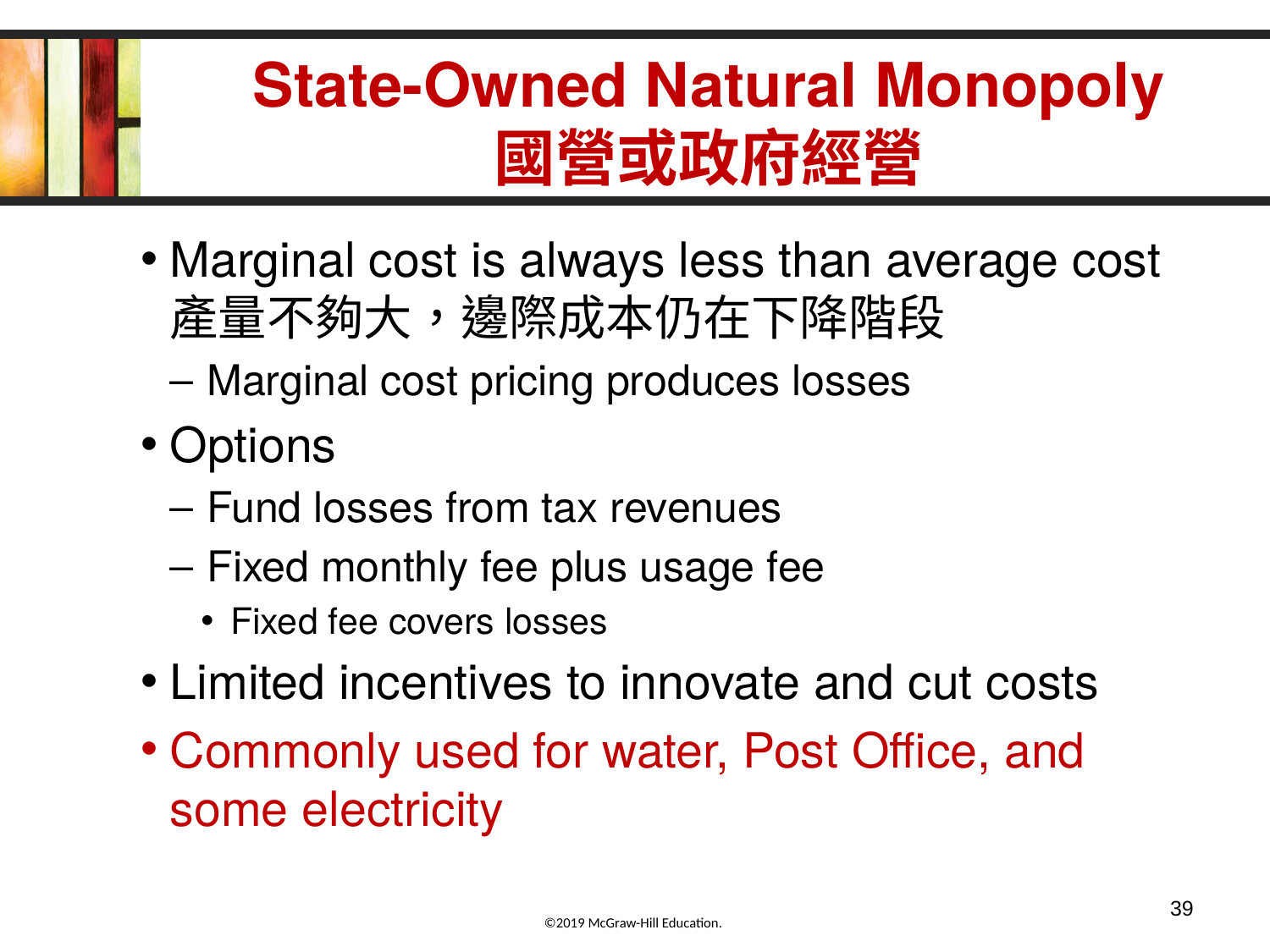

# State-Owned Natural Monopoly 國營或政府經營
Marginal cost is always less than average cost 產量不夠大，邊際成本仍在下降階段
Marginal cost pricing produces losses
Options
Fund losses from tax revenues
Fixed monthly fee plus usage fee
Fixed fee covers losses
Limited incentives to innovate and cut costs
Commonly used for water, Post Office, and some electricity
39
©2019 McGraw-Hill Education.